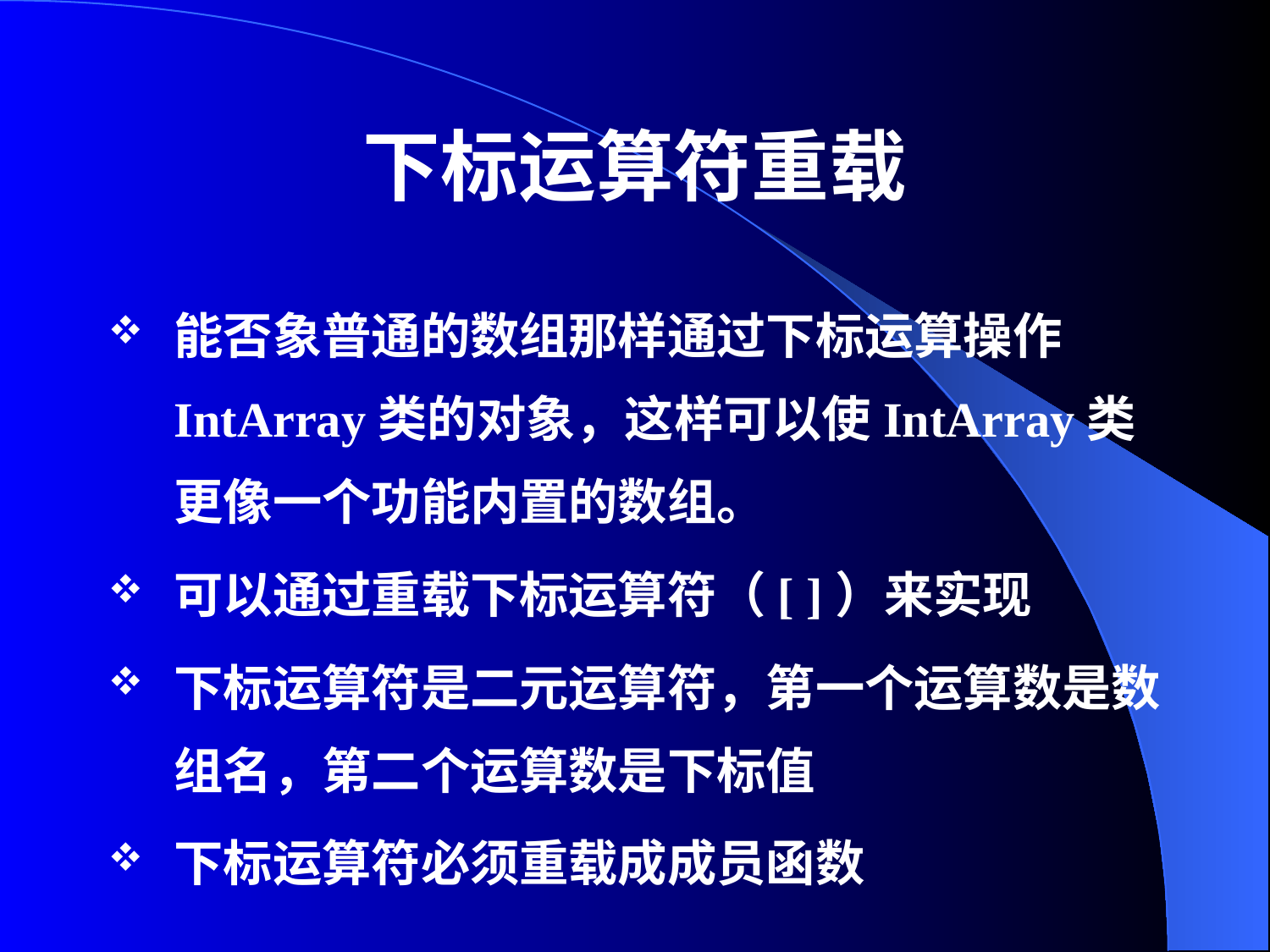

# 下标运算符重载
能否象普通的数组那样通过下标运算操作IntArray类的对象，这样可以使IntArray类更像一个功能内置的数组。
可以通过重载下标运算符（[ ]）来实现
下标运算符是二元运算符，第一个运算数是数组名，第二个运算数是下标值
下标运算符必须重载成成员函数